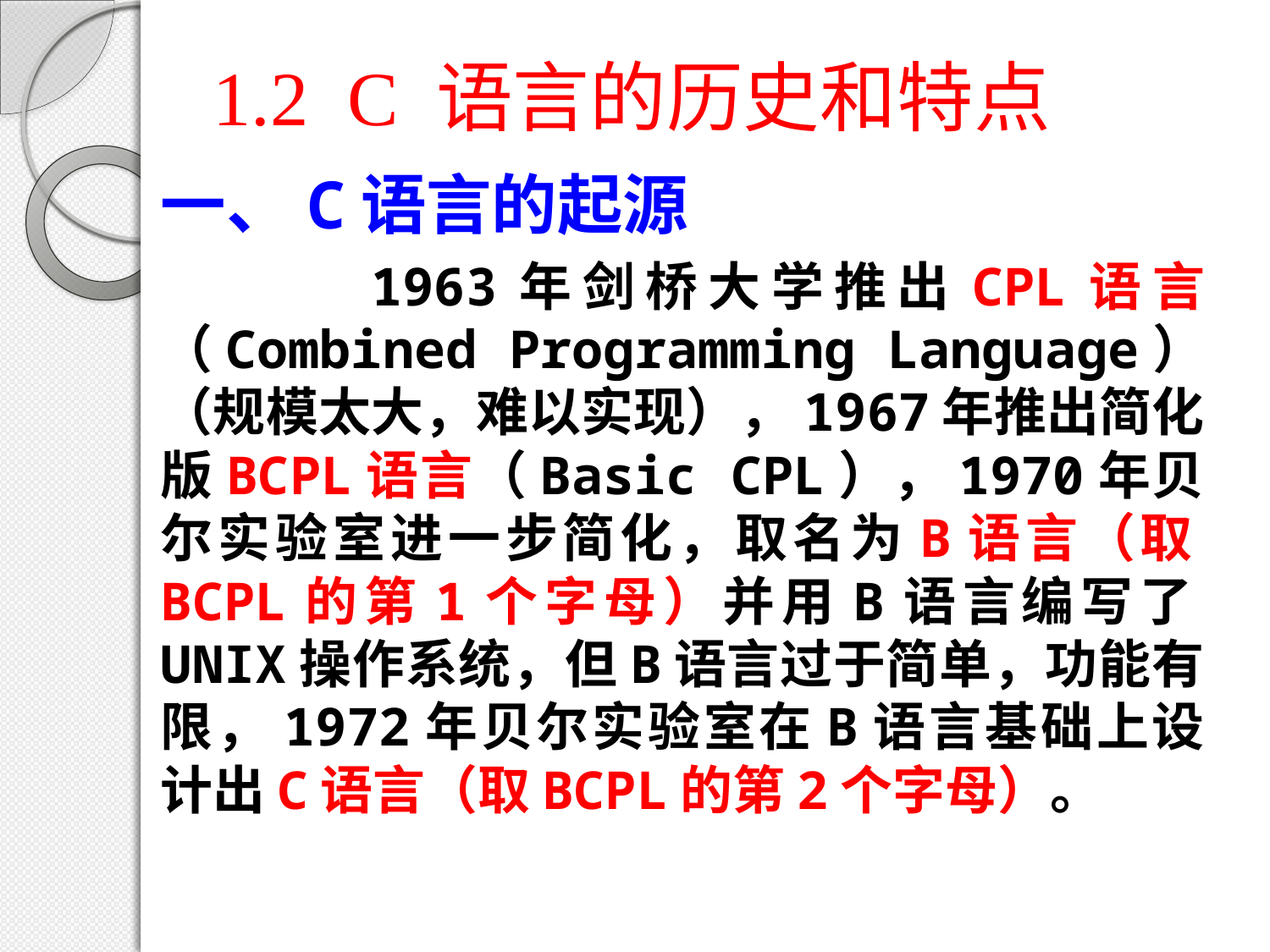

# 1.2  C 语言的历史和特点
一、C语言的起源
     1963年剑桥大学推出CPL语言（Combined Programming Language）（规模太大，难以实现），1967年推出简化版BCPL语言（Basic CPL），1970年贝尔实验室进一步简化，取名为B语言（取BCPL的第1个字母）并用B语言编写了UNIX操作系统，但B语言过于简单，功能有限，1972年贝尔实验室在B语言基础上设计出C语言（取BCPL的第2个字母）。
37